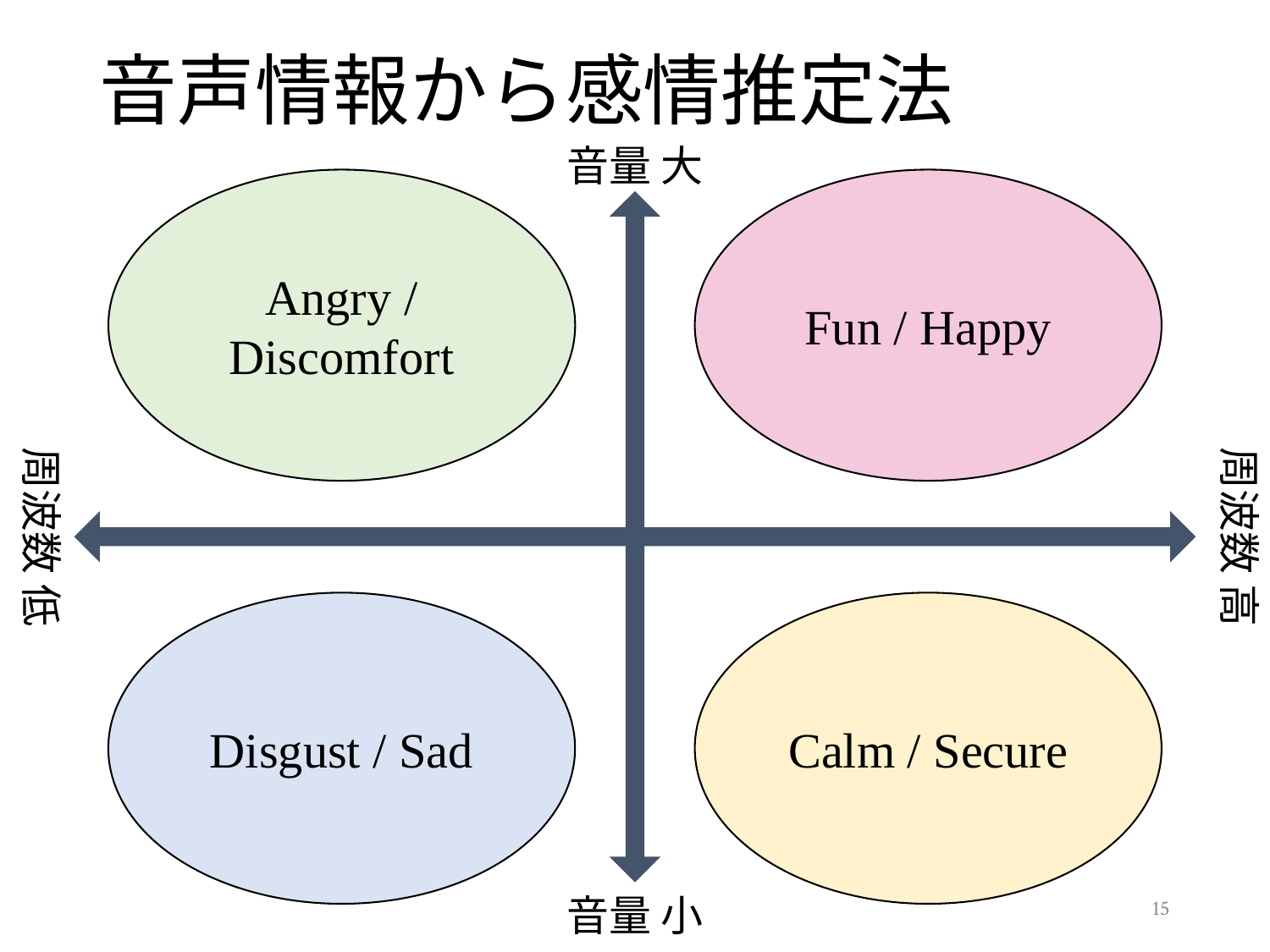

音声情報から感情推定法
音量 大
Angry / Discomfort
Fun / Happy
周波数 高
周波数 低

Disgust / Sad
Calm / Secure
音量 小
15